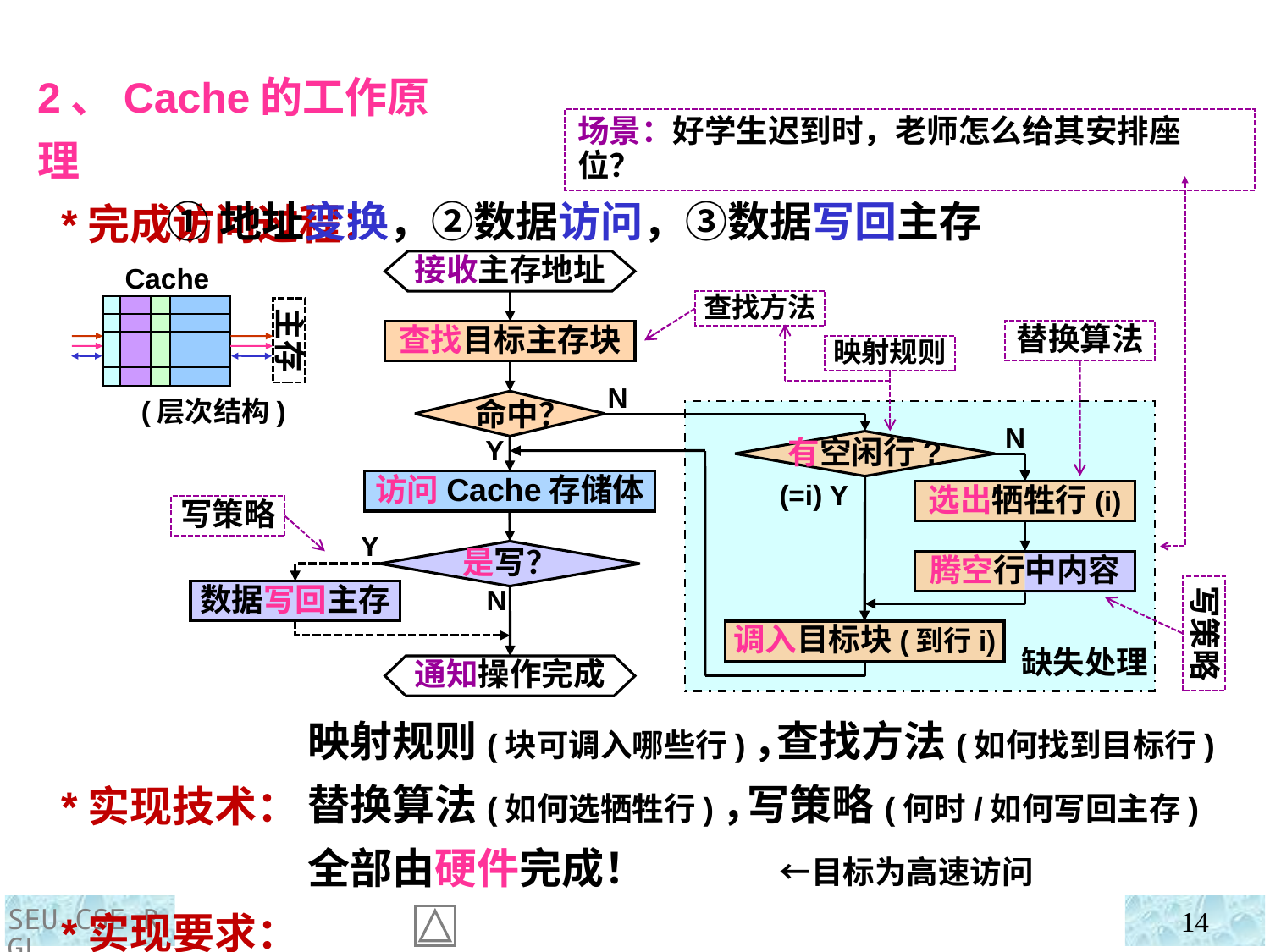

2、Cache的工作原理
  *完成访问过程：

  *实现技术：

  *实现要求：
场景：好学生迟到时，老师怎么给其安排座位？
①地址变换，②数据访问，③数据写回主存
接收主存地址
通知操作完成
Cache

主存

(层次结构)
查找方法
替换算法
查找目标主存块
N
命中？

Y

访问Cache存储体
缺失处理
映射规则
N
有空闲行?

(=i) Y
选出牺牲行(i)

腾空行中内容

调入目标块(到行i)
写策略
Y
是写？
数据写回主存
N
写策略
映射规则(块可调入哪些行)，
替换算法(如何选牺牲行)，
全部由硬件完成！              ←目标为高速访问
  查找方法(如何找到目标行)
写策略(何时/如何写回主存)
SEU.CSE.RGL
14